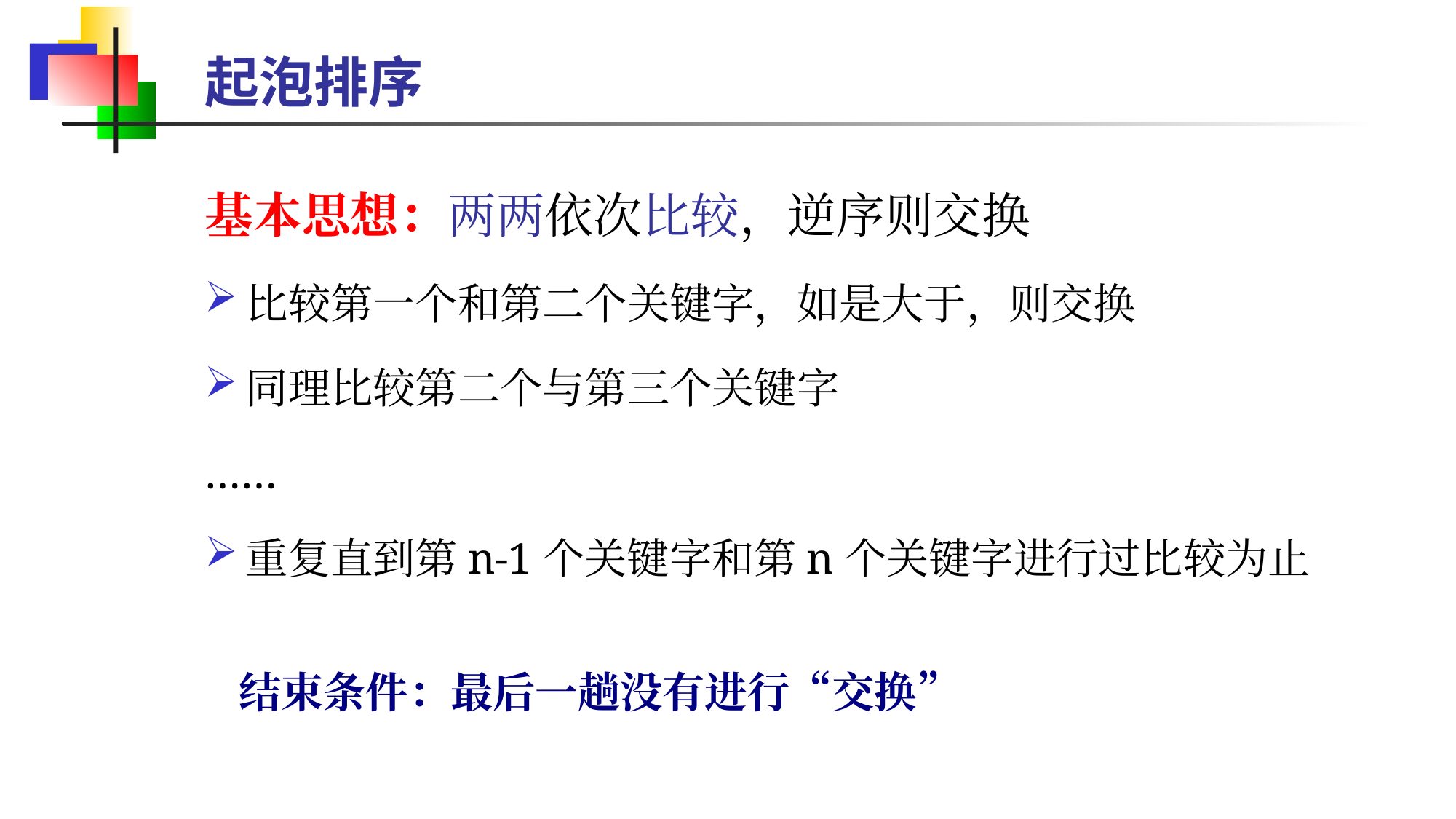

# 起泡排序
基本思想：两两依次比较，逆序则交换
比较第一个和第二个关键字，如是大于，则交换
同理比较第二个与第三个关键字
……
重复直到第n-1个关键字和第n个关键字进行过比较为止
结束条件：最后一趟没有进行“交换”